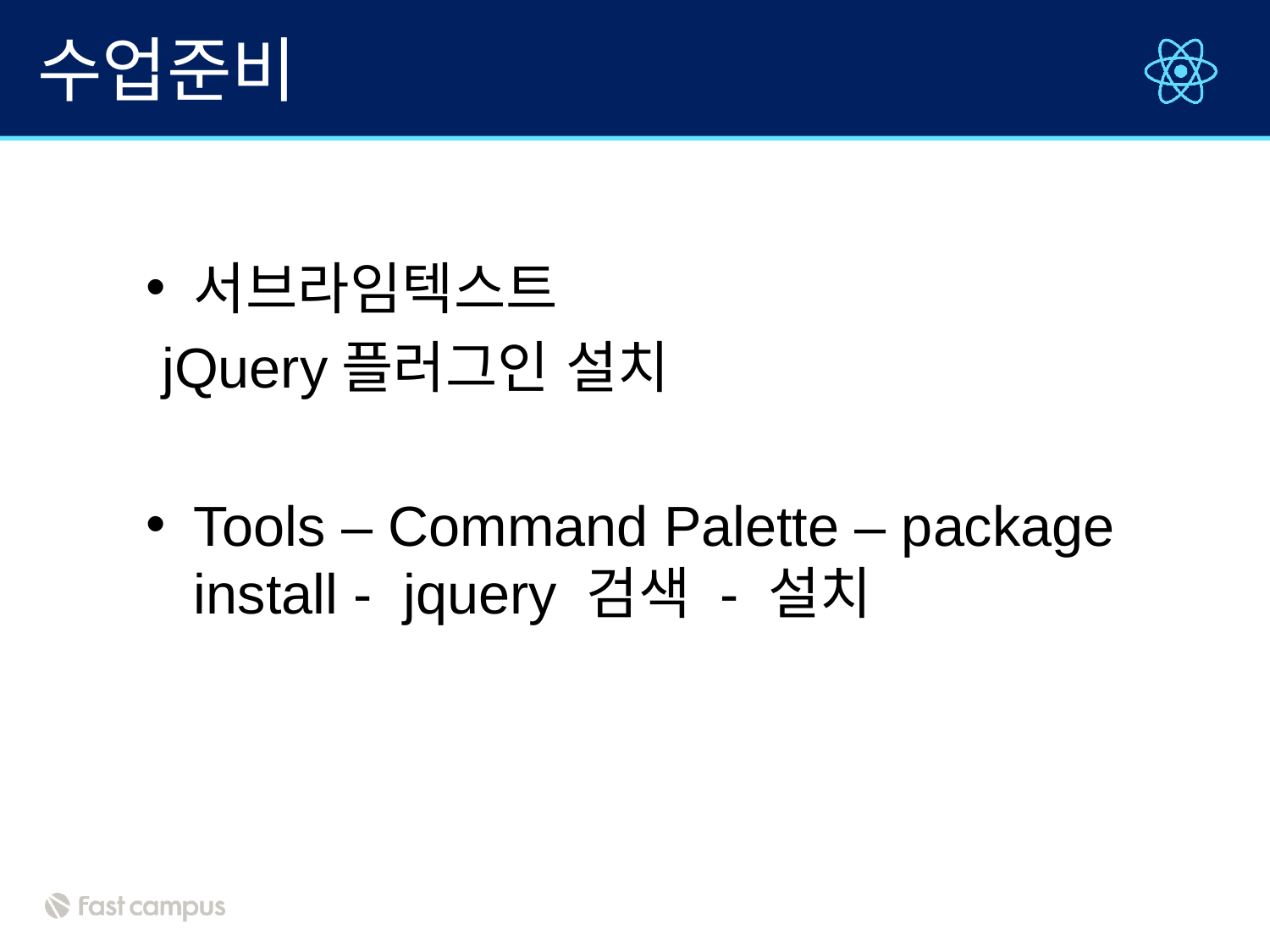

# 수업준비
서브라임텍스트
 jQuery플러그인 설치

Tools – Command Palette – package install -  jquery 검색 - 설치